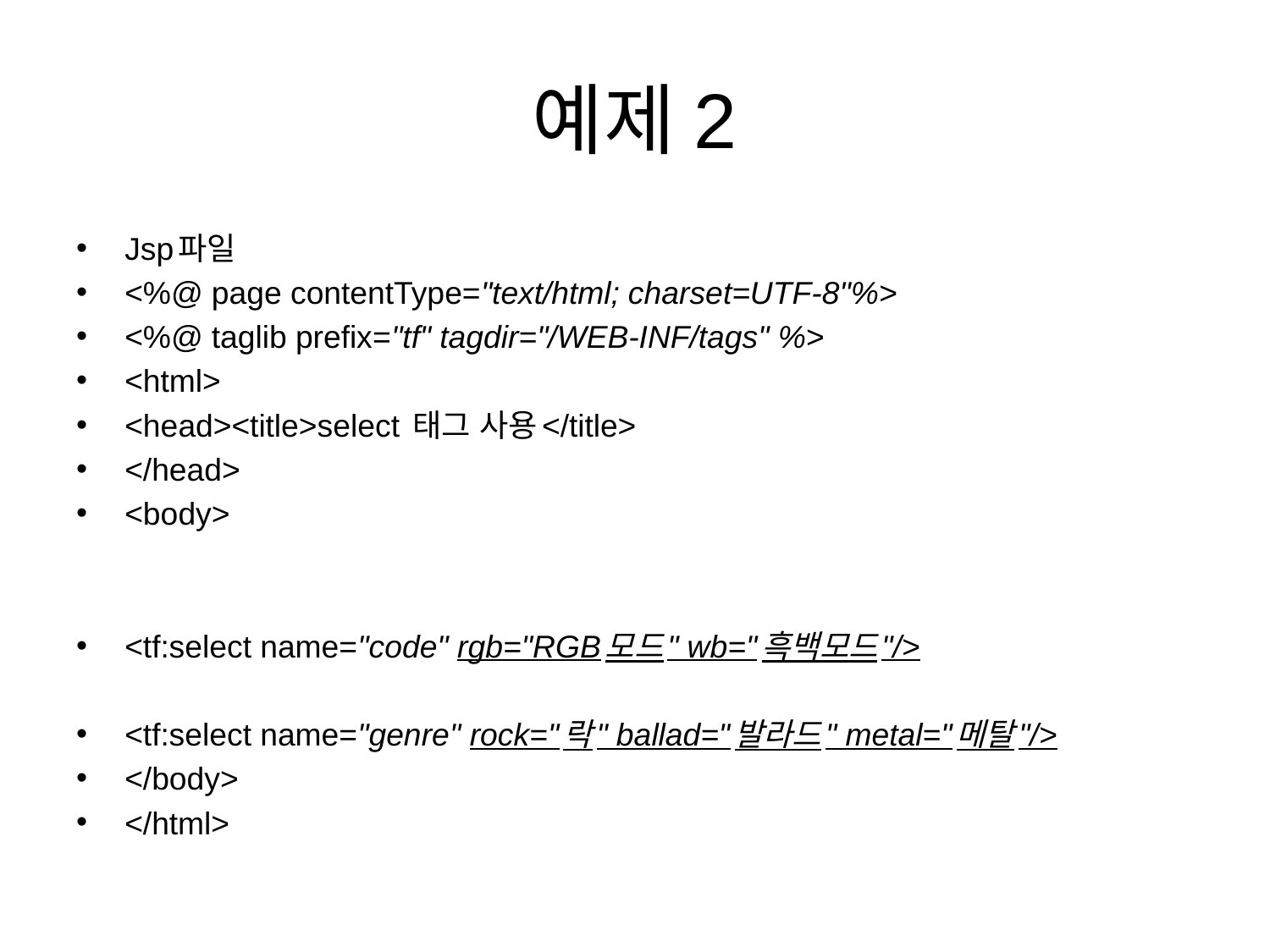

# 예제2
Jsp파일
<%@ page contentType="text/html; charset=UTF-8"%>
<%@ taglib prefix="tf" tagdir="/WEB-INF/tags" %>
<html>
<head><title>select 태그 사용</title>
</head>
<body>

<tf:select name="code" rgb="RGB모드" wb="흑백모드"/>

<tf:select name="genre" rock="락" ballad="발라드" metal="메탈"/>
</body>
</html>